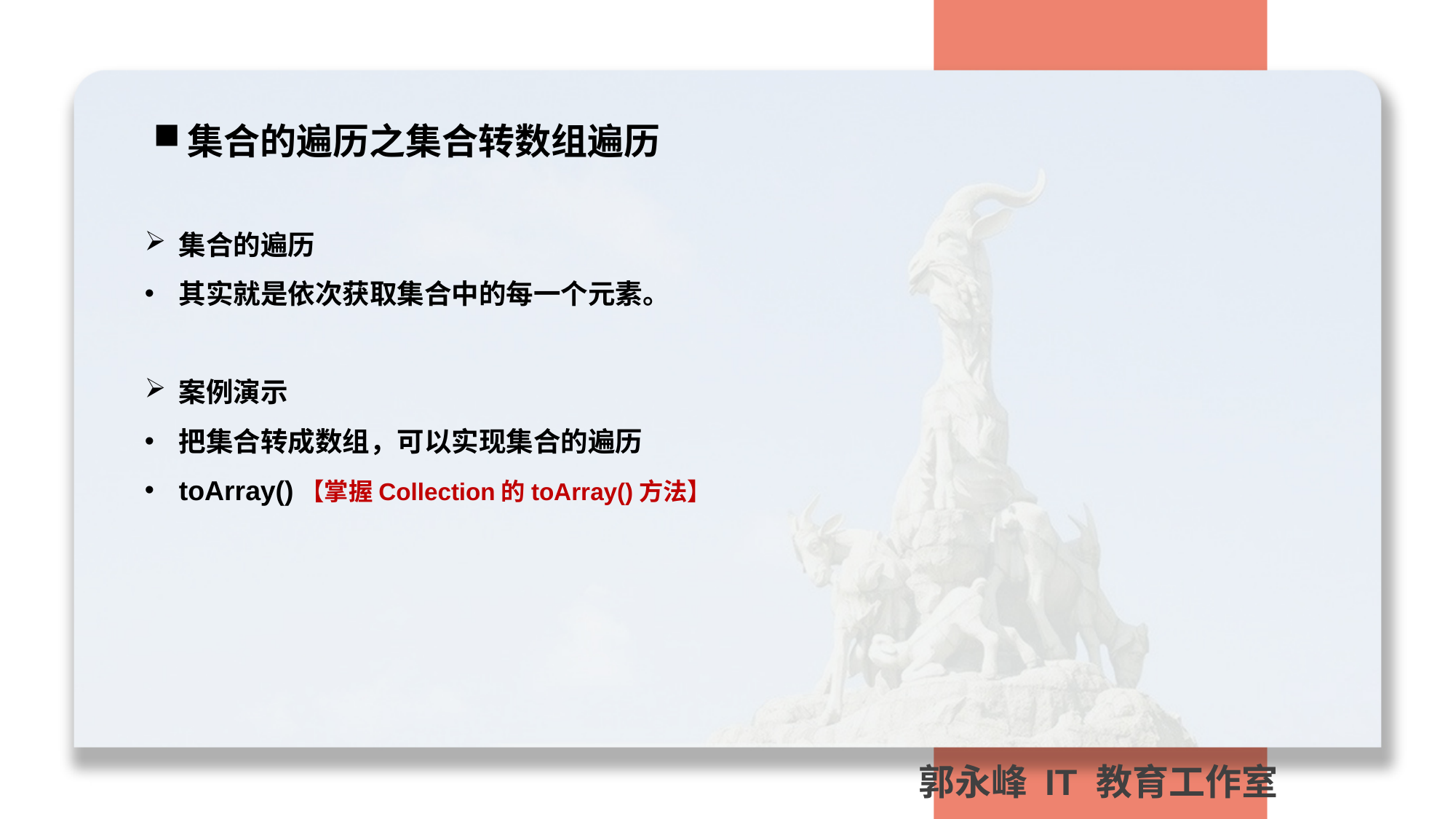

集合的遍历之集合转数组遍历
集合的遍历
其实就是依次获取集合中的每一个元素。

案例演示
把集合转成数组，可以实现集合的遍历
toArray()【掌握Collection的toArray()方法】